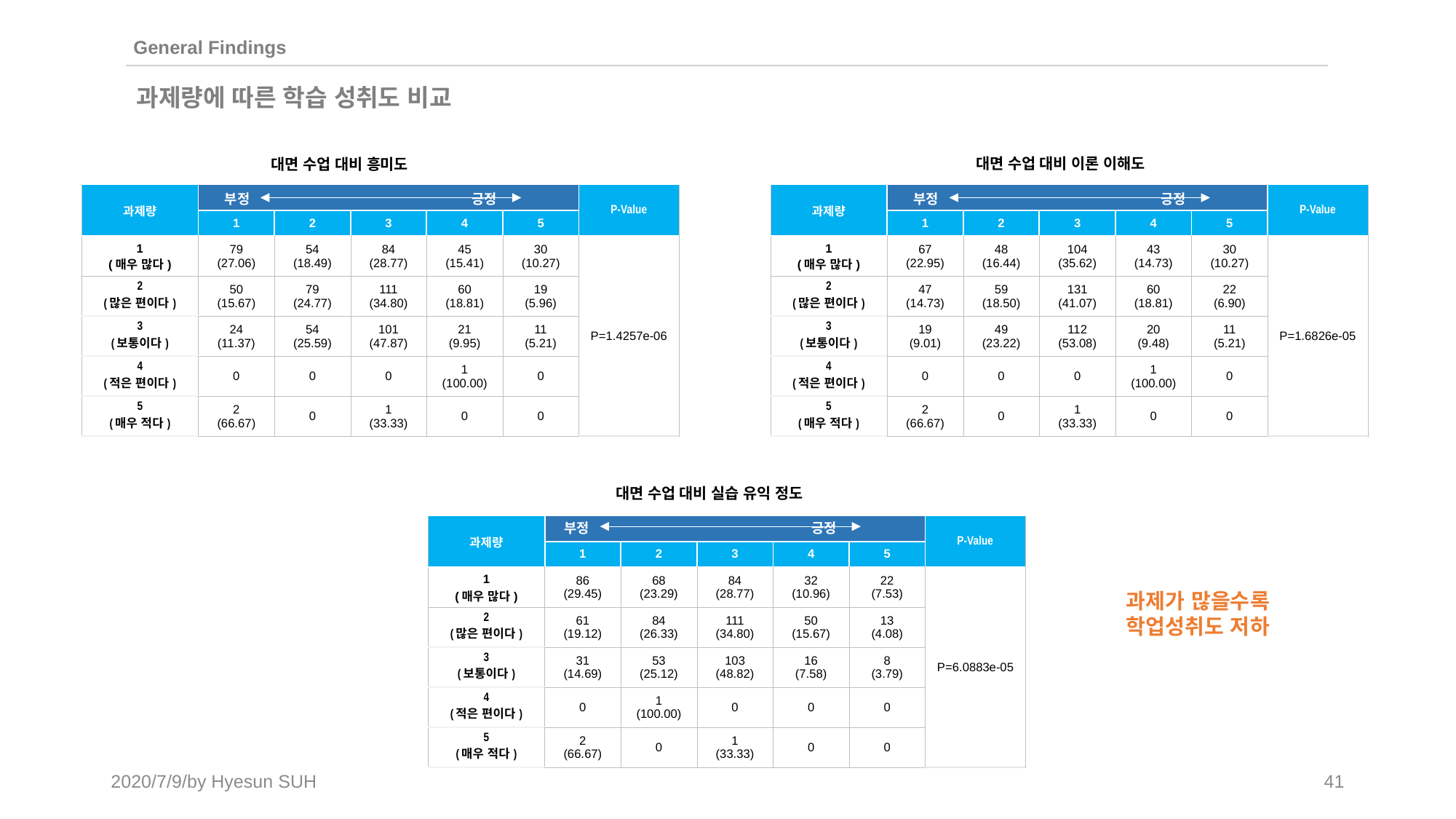

General Findings
과제량에 따른 학습 성취도 비교
대면 수업 대비 이론 이해도
대면 수업 대비 흥미도
| 과제량 |  |  |  |  |  | P-Value |
| --- | --- | --- | --- | --- | --- | --- |
|  | 1 | 2 | 3 | 4 | 5 |  |
| 1 (매우 많다) | 79 (27.06) | 54 (18.49) | 84 (28.77) | 45 (15.41) | 30 (10.27) | P=1.4257e-06 |
| 2 (많은 편이다) | 50 (15.67) | 79 (24.77) | 111 (34.80) | 60 (18.81) | 19 (5.96) |  |
| 3 (보통이다) | 24 (11.37) | 54 (25.59) | 101 (47.87) | 21 (9.95) | 11 (5.21) |  |
| 4 (적은 편이다) | 0 | 0 | 0 | 1 (100.00) | 0 |  |
| 5 (매우 적다) | 2 (66.67) | 0 | 1 (33.33) | 0 | 0 |  |
부정                                                          긍정
| 과제량 |  |  |  |  |  | P-Value |
| --- | --- | --- | --- | --- | --- | --- |
|  | 1 | 2 | 3 | 4 | 5 |  |
| 1 (매우 많다) | 67 (22.95) | 48 (16.44) | 104 (35.62) | 43 (14.73) | 30 (10.27) | P=1.6826e-05 |
| 2 (많은 편이다) | 47 (14.73) | 59 (18.50) | 131 (41.07) | 60 (18.81) | 22 (6.90) |  |
| 3 (보통이다) | 19 (9.01) | 49 (23.22) | 112 (53.08) | 20 (9.48) | 11 (5.21) |  |
| 4 (적은 편이다) | 0 | 0 | 0 | 1 (100.00) | 0 |  |
| 5 (매우 적다) | 2 (66.67) | 0 | 1 (33.33) | 0 | 0 |  |
부정                                                          긍정
대면 수업 대비 실습 유익 정도
부정                                                          긍정
| 과제량 |  |  |  |  |  | P-Value |
| --- | --- | --- | --- | --- | --- | --- |
|  | 1 | 2 | 3 | 4 | 5 |  |
| 1 (매우 많다) | 86 (29.45) | 68 (23.29) | 84 (28.77) | 32 (10.96) | 22 (7.53) | P=6.0883e-05 |
| 2 (많은 편이다) | 61 (19.12) | 84 (26.33) | 111 (34.80) | 50 (15.67) | 13 (4.08) |  |
| 3 (보통이다) | 31 (14.69) | 53 (25.12) | 103 (48.82) | 16 (7.58) | 8 (3.79) |  |
| 4 (적은 편이다) | 0 | 1 (100.00) | 0 | 0 | 0 |  |
| 5 (매우 적다) | 2 (66.67) | 0 | 1 (33.33) | 0 | 0 |  |
과제가 많을수록
학업성취도 저하
2020/7/9/by Hyesun SUH
41